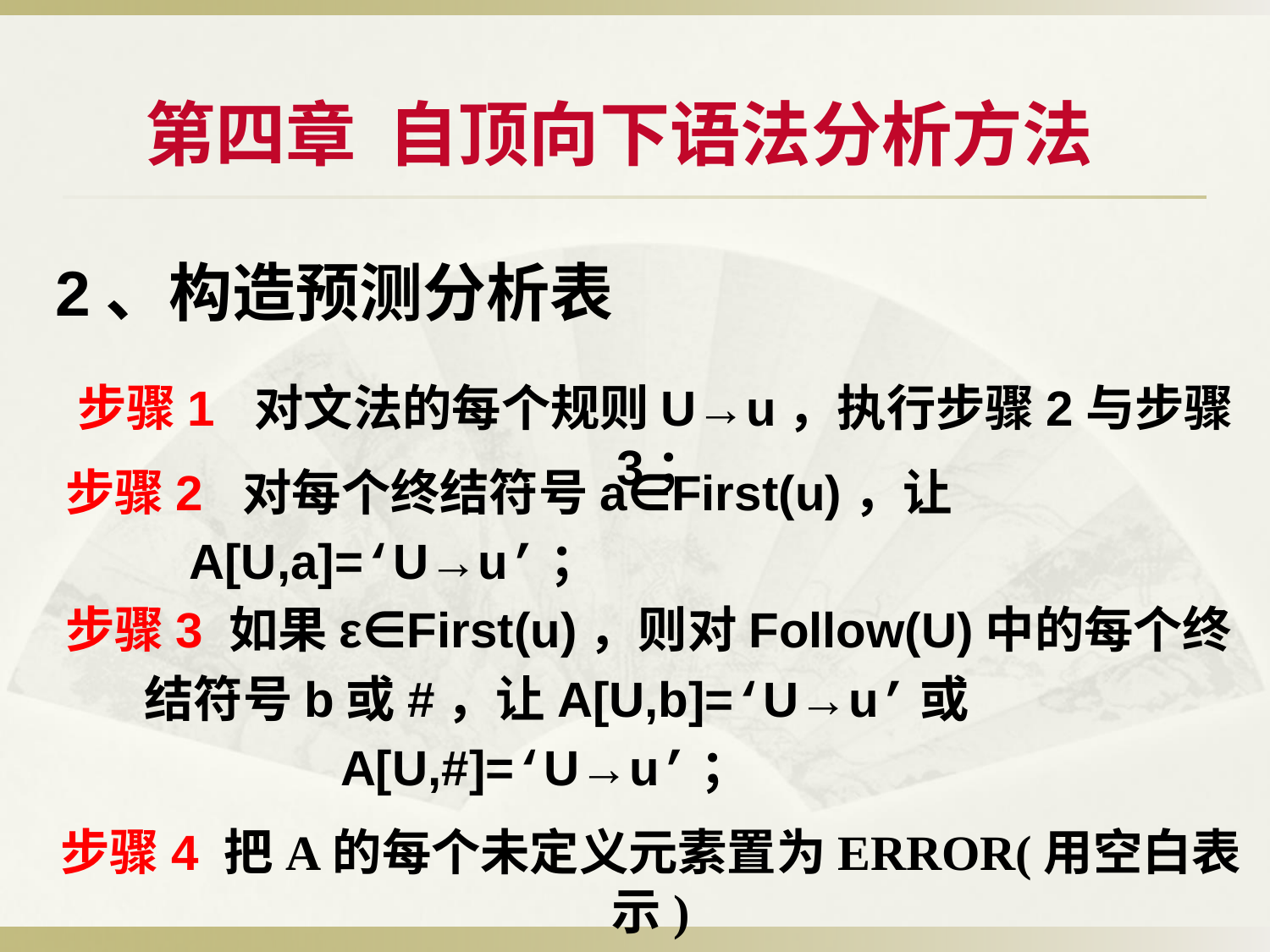

# 第四章  自顶向下语法分析方法
2、构造预测分析表

步骤1  对文法的每个规则U→u，执行步骤2与步骤3；
步骤2  对每个终结符号a∈First(u)，让
         A[U,a]=‘U→u’；

步骤3 如果ε∈First(u)，则对Follow(U)中的每个终
      结符号b或#，让A[U,b]=‘U→u’或
                    A[U,#]=‘U→u’；

步骤4 把A的每个未定义元素置为ERROR(用空白表示)